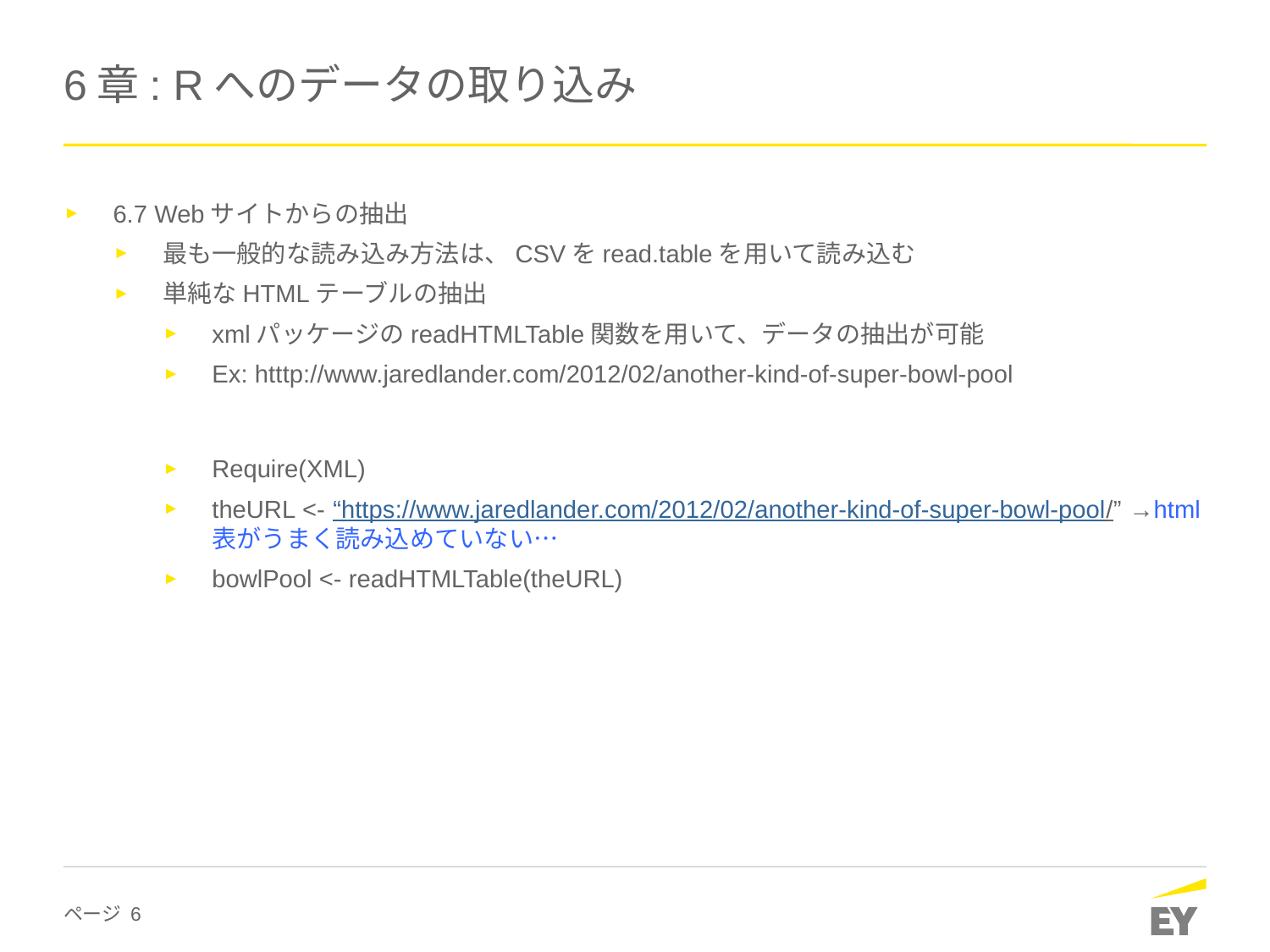

# 6章: Rへのデータの取り込み
6.7 Webサイトからの抽出
最も一般的な読み込み方法は、CSVをread.tableを用いて読み込む
単純なHTMLテーブルの抽出
xmlパッケージのreadHTMLTable関数を用いて、データの抽出が可能
Ex: htttp://www.jaredlander.com/2012/02/another-kind-of-super-bowl-pool

Require(XML)
theURL <- “https://www.jaredlander.com/2012/02/another-kind-of-super-bowl-pool/” →html表がうまく読み込めていない…
bowlPool <- readHTMLTable(theURL)